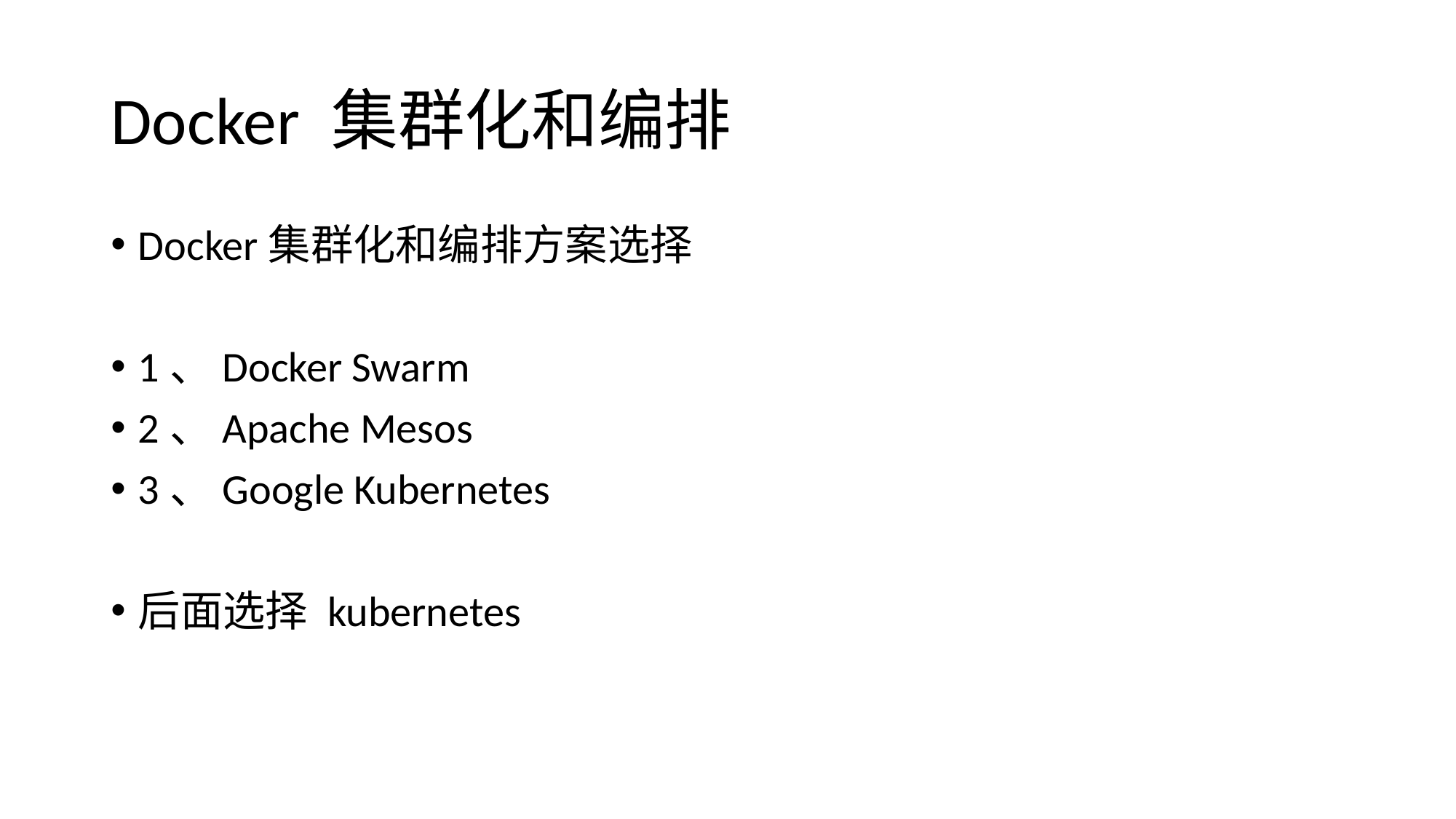

# Docker 集群化和编排
Docker集群化和编排方案选择

1、Docker Swarm
2、Apache Mesos
3、Google Kubernetes

后面选择 kubernetes